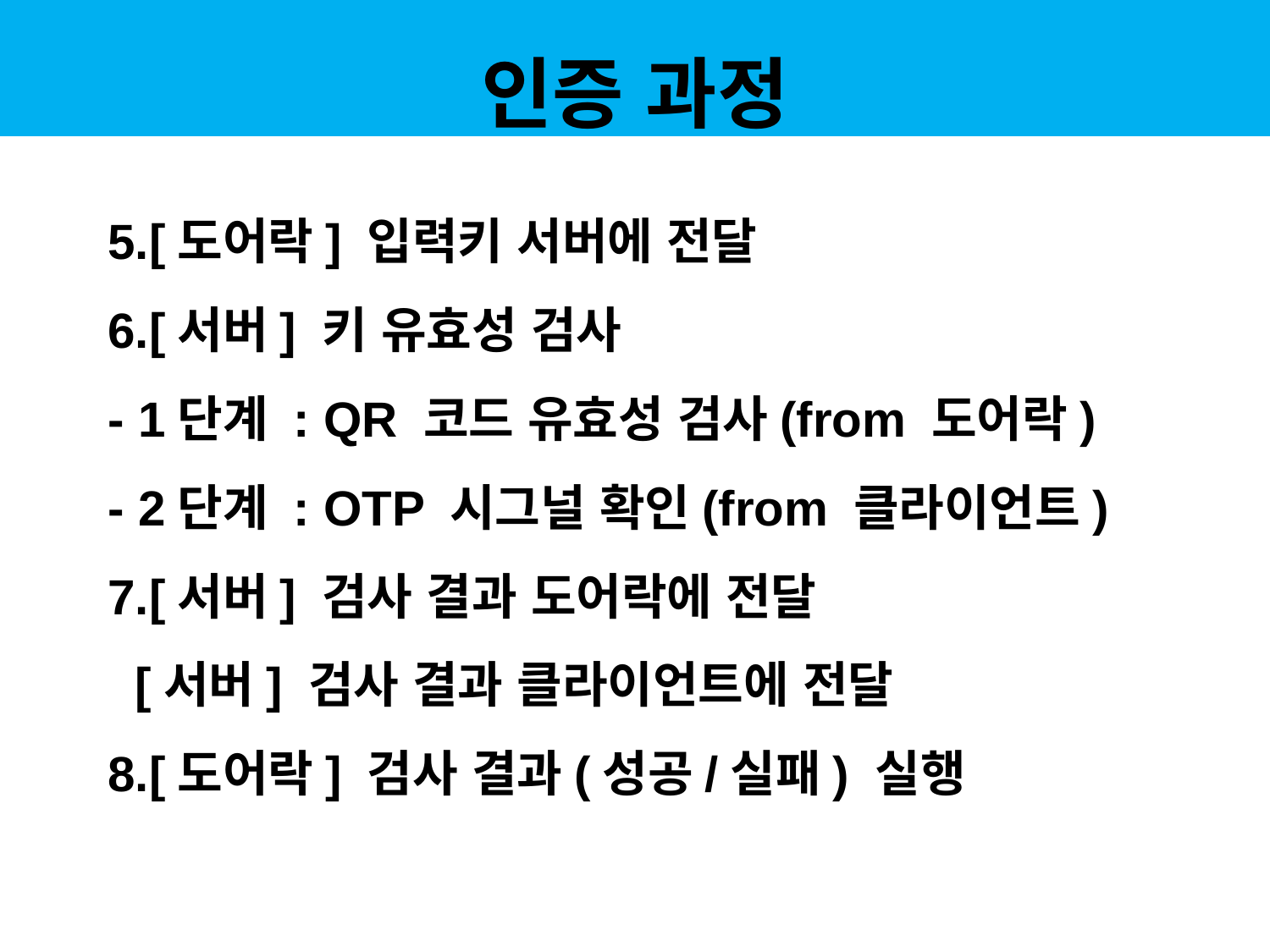

# 인증 과정
5.[도어락] 입력키 서버에 전달
6.[서버] 키 유효성 검사
- 1단계 : QR 코드 유효성 검사(from 도어락)
- 2단계 : OTP 시그널 확인(from 클라이언트)
7.[서버] 검사 결과 도어락에 전달
  [서버] 검사 결과 클라이언트에 전달
8.[도어락] 검사 결과(성공/실패) 실행